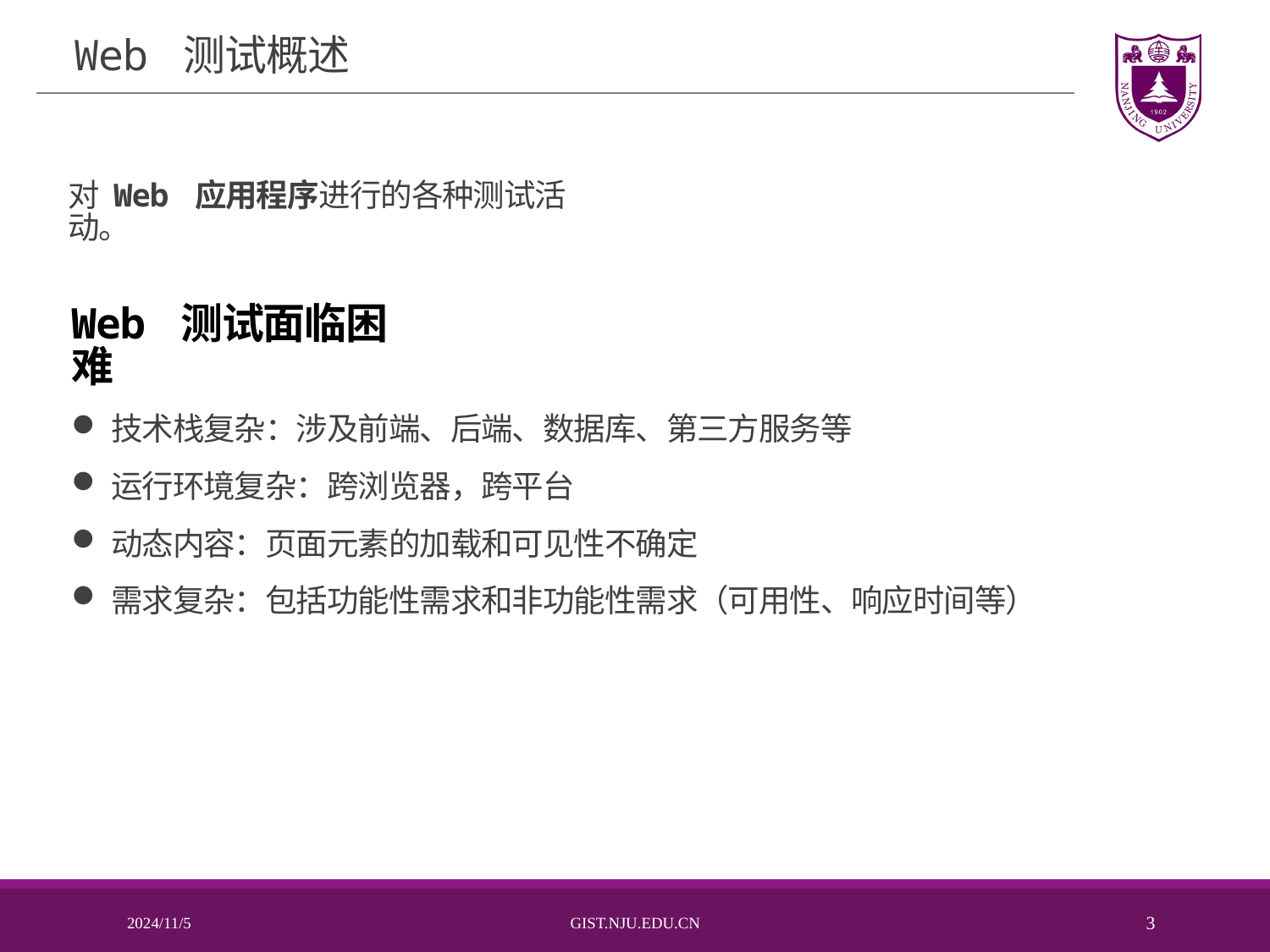

# Web 测试概述
对 Web 应用程序进行的各种测试活动。

Web 测试面临困难
技术栈复杂：涉及前端、后端、数据库、第三方服务等
运行环境复杂：跨浏览器，跨平台
动态内容：页面元素的加载和可见性不确定
需求复杂：包括功能性需求和非功能性需求（可用性、响应时间等）

2024/11/5
Gist.nju.edu.cn
3